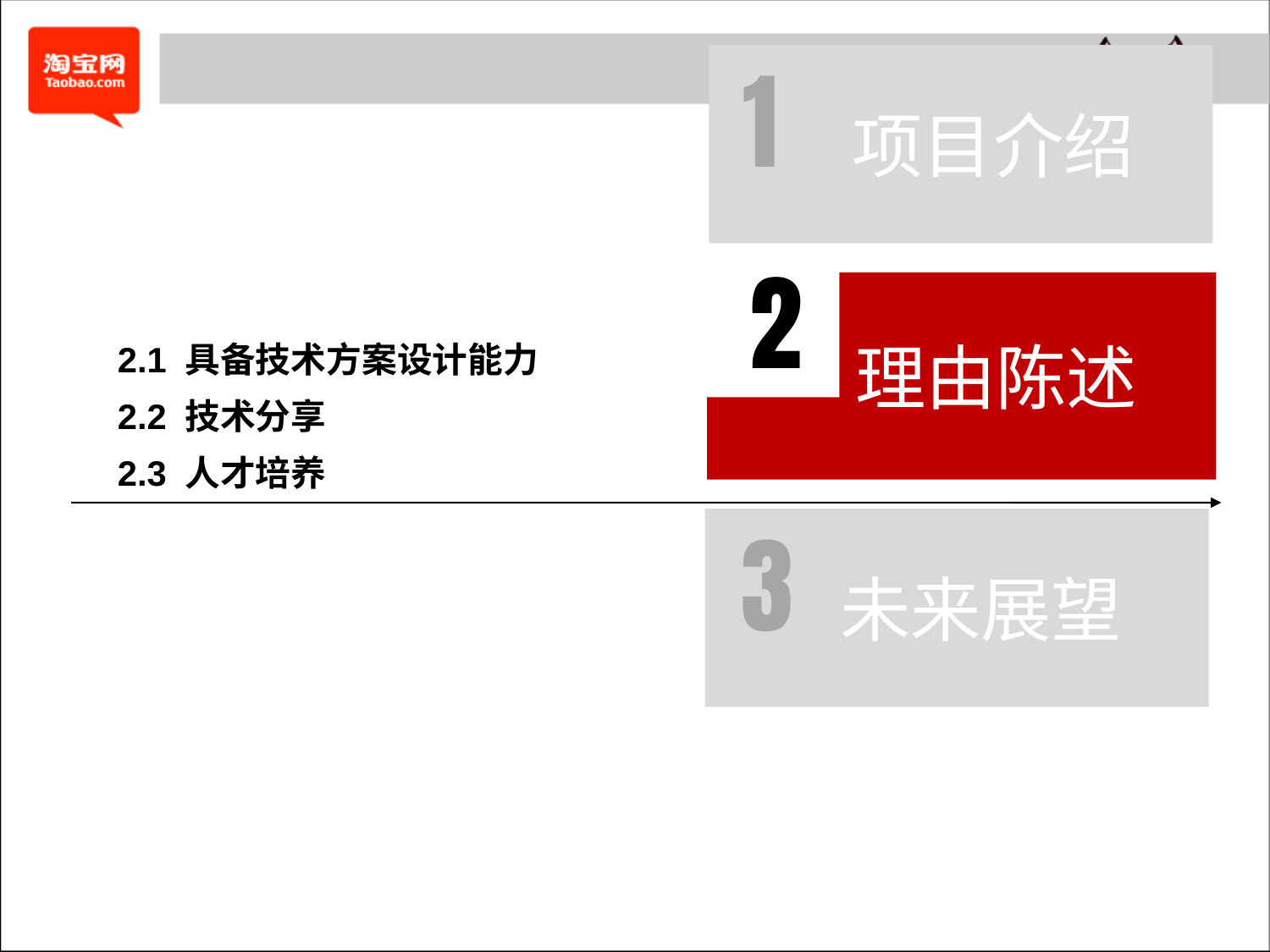

项目介绍
1
2

理由陈述
2.1 具备技术方案设计能力
2.2 技术分享
2.3 人才培养

  未来展望
3